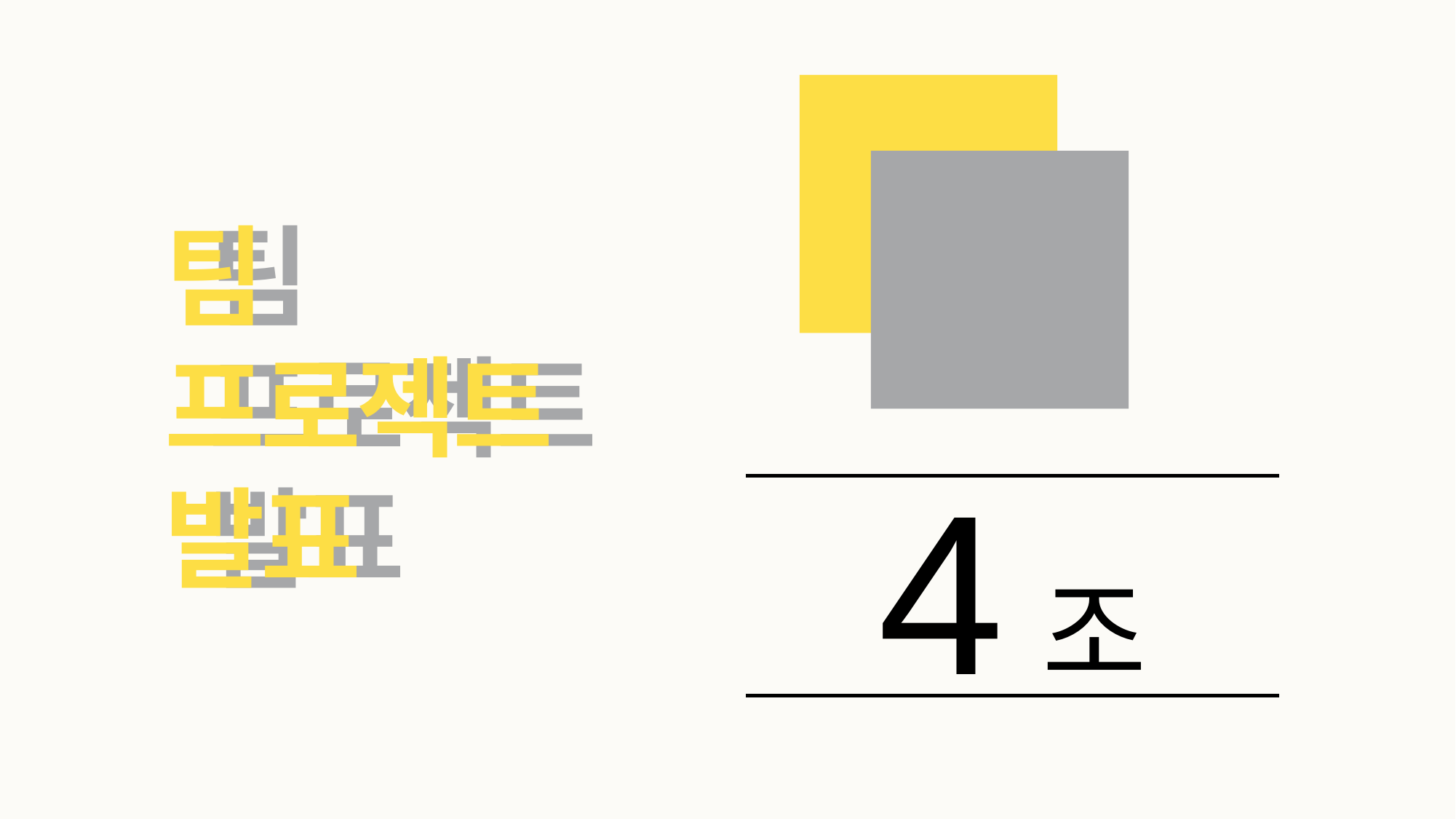

팀
프로젝트
발표
팀
프로젝트
발표
4 조